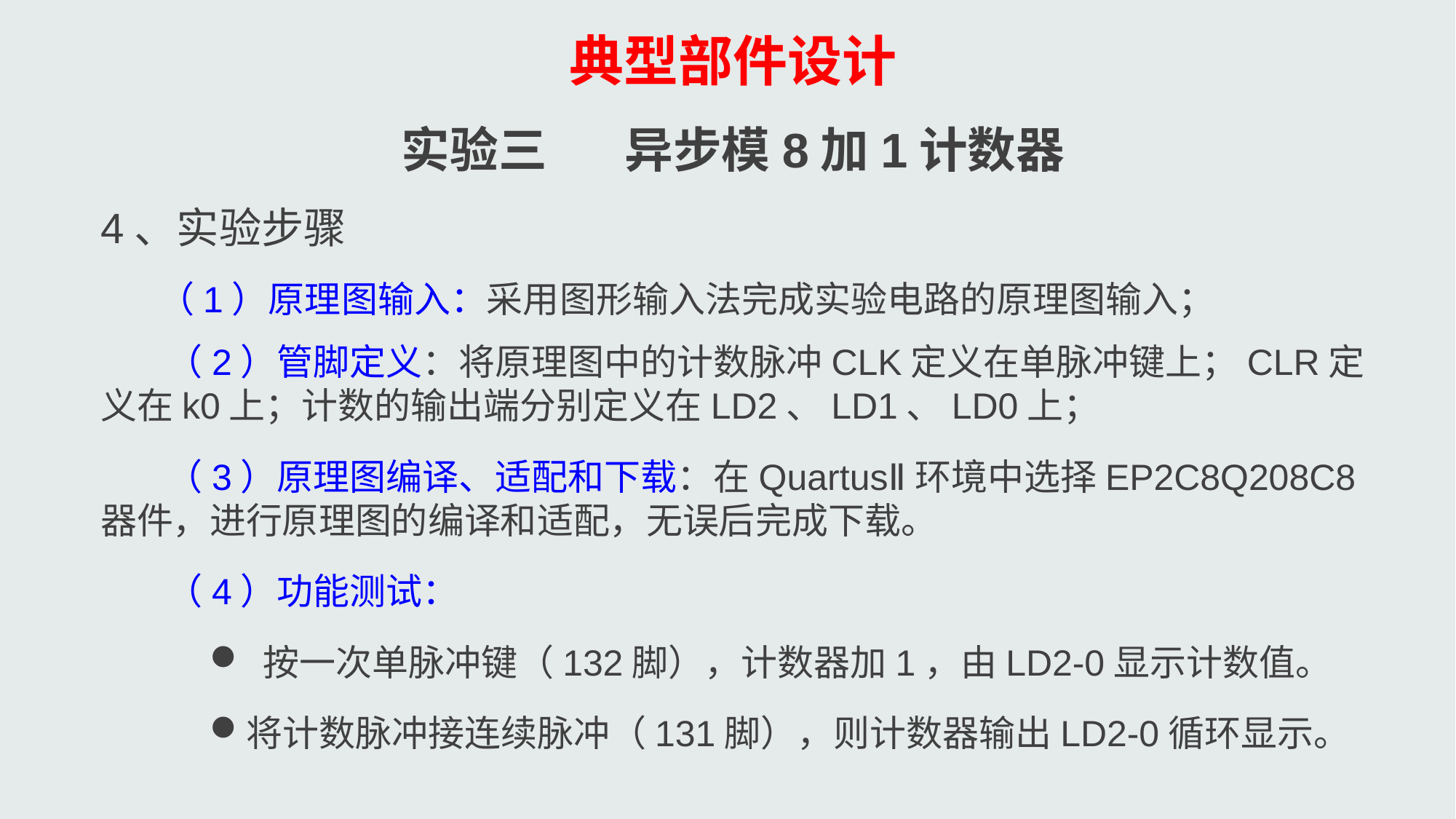

典型部件设计
实验三       异步模8加1计数器
4、实验步骤
     （1）原理图输入：采用图形输入法完成实验电路的原理图输入；
       （2）管脚定义：将原理图中的计数脉冲CLK定义在单脉冲键上；CLR定义在k0上；计数的输出端分别定义在LD2、LD1、LD0上；
       （3）原理图编译、适配和下载：在QuartusⅡ环境中选择EP2C8Q208C8器件，进行原理图的编译和适配，无误后完成下载。
       （4）功能测试：
 按一次单脉冲键（132脚），计数器加1，由LD2-0显示计数值。
将计数脉冲接连续脉冲（131脚），则计数器输出LD2-0循环显示。